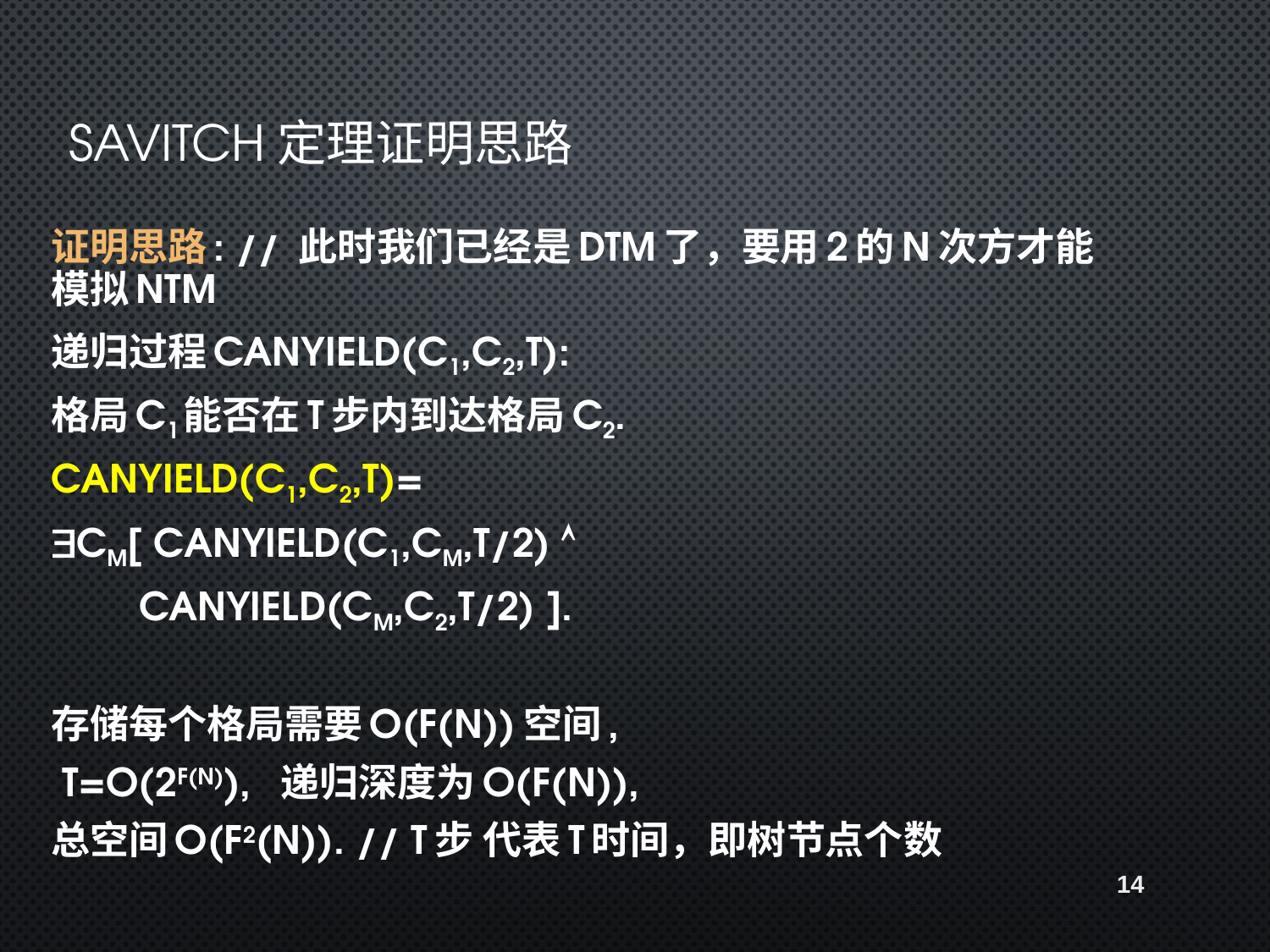

# Savitch定理证明思路
证明思路: // 此时我们已经是DTM了，要用2的n次方才能模拟NTM
递归过程CANYIELD(c1,c2,t):
格局c1能否在t步内到达格局c2.
CANYIELD(c1,c2,t)=
∃cm[ CANYIELD(c1,cm,t/2) ∧
        CANYIELD(cm,c2,t/2) ].

存储每个格局需要O(f(n))空间,
 t=O(2f(n)),  递归深度为O(f(n)),
总空间O(f2(n)). // t步 代表t时间，即树节点个数
14